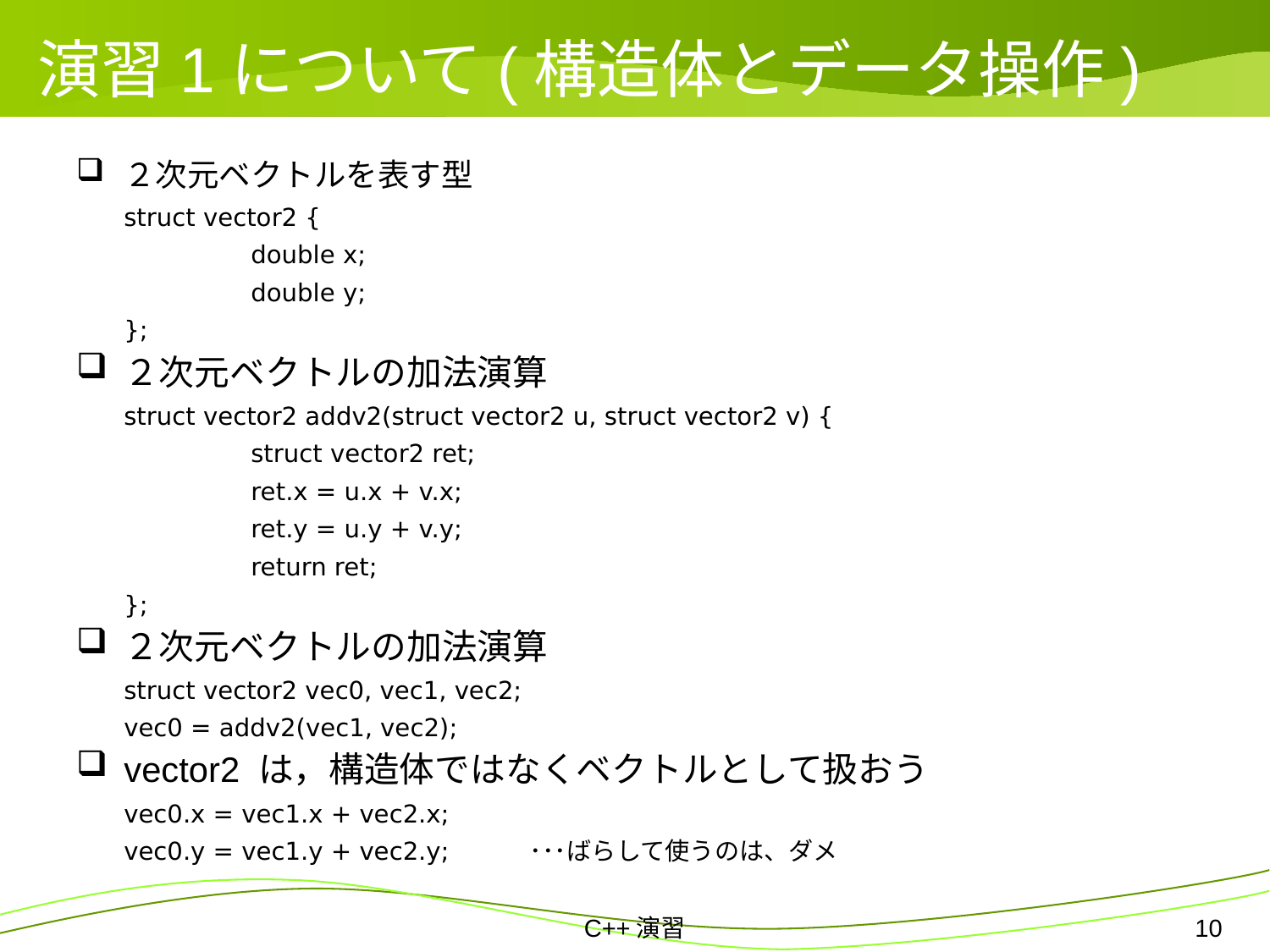

# 演習1について(構造体とデータ操作)
２次元ベクトルを表す型
	struct vector2 {
		double x;
		double y;
	};
２次元ベクトルの加法演算
	struct vector2 addv2(struct vector2 u, struct vector2 v) {
		struct vector2 ret;
		ret.x = u.x + v.x;
		ret.y = u.y + v.y;
		return ret;
	};
２次元ベクトルの加法演算
	struct vector2 vec0, vec1, vec2;
	vec0 = addv2(vec1, vec2);
vector2 は，構造体ではなくベクトルとして扱おう
	vec0.x = vec1.x + vec2.x;
	vec0.y = vec1.y + vec2.y;　　　･･･ばらして使うのは、ダメ

C++演習
10